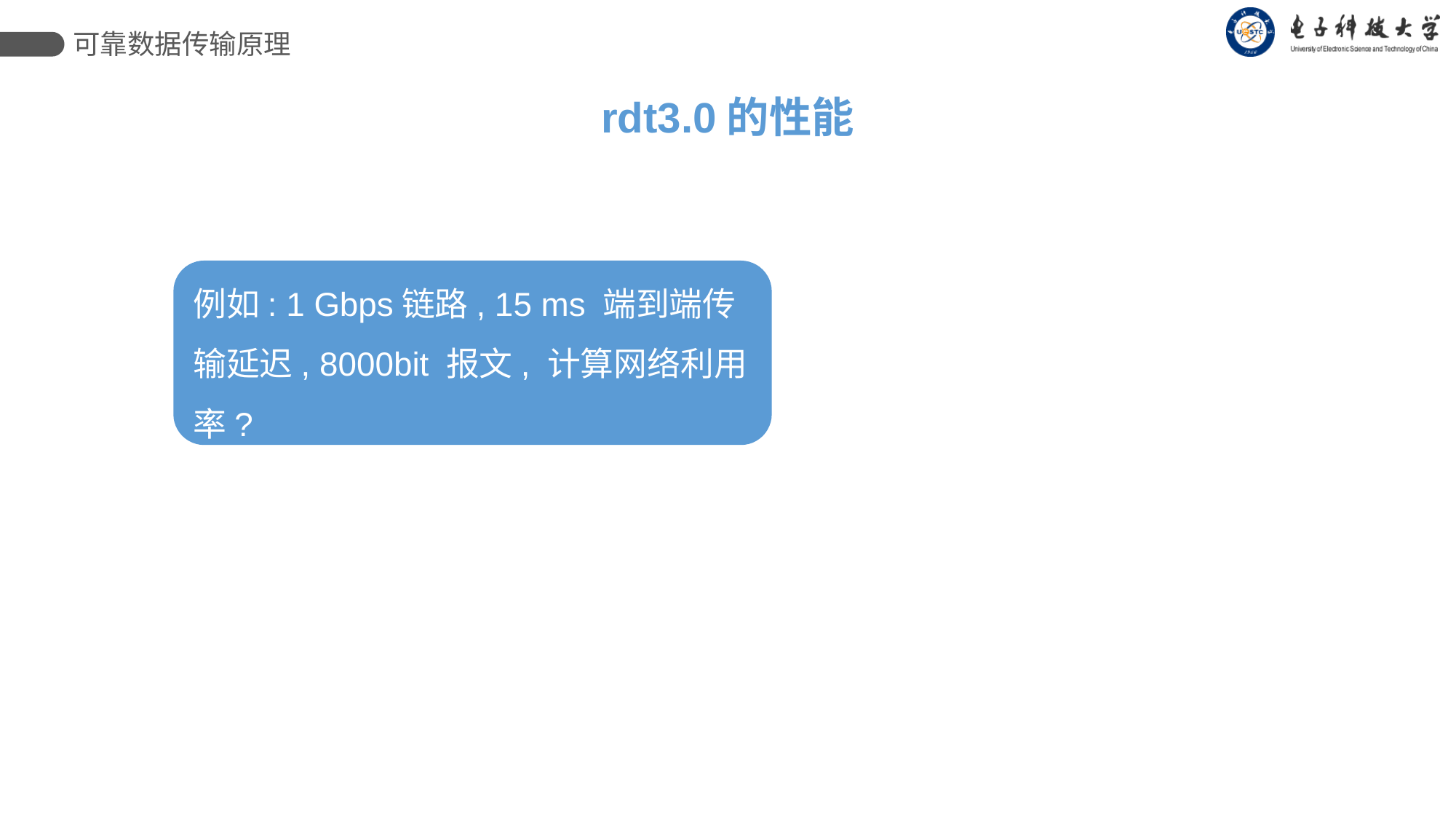

可靠数据传输原理

rdt3.0的性能
例如: 1 Gbps链路, 15 ms 端到端传输延迟, 8000bit 报文, 计算网络利用率?